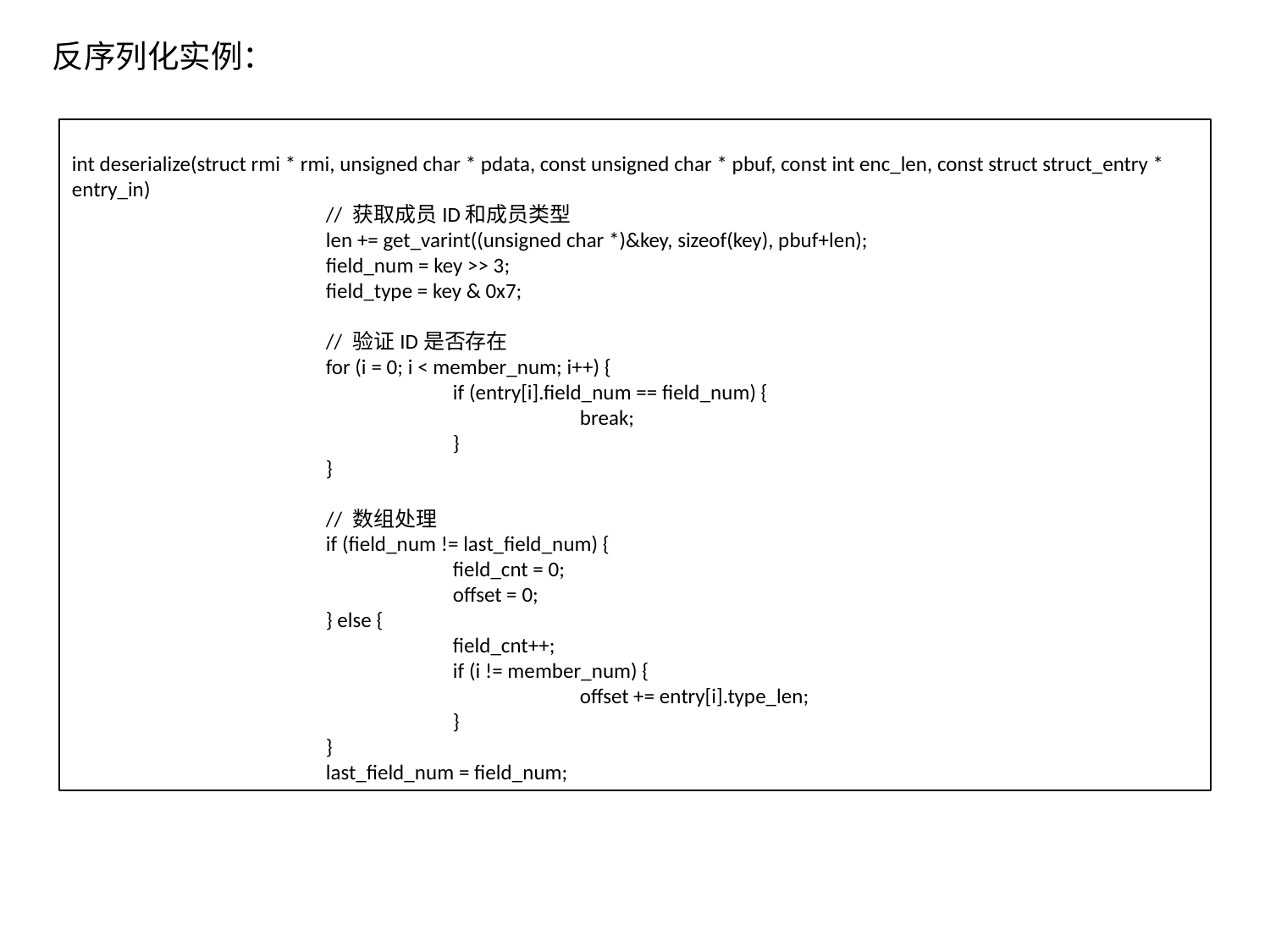

反序列化实例：

int deserialize(struct rmi * rmi, unsigned char * pdata, const unsigned char * pbuf, const int enc_len, const struct struct_entry * entry_in)
		// 获取成员ID和成员类型
		len += get_varint((unsigned char *)&key, sizeof(key), pbuf+len);
		field_num = key >> 3;
		field_type = key & 0x7;

		// 验证ID是否存在
		for (i = 0; i < member_num; i++) {
			if (entry[i].field_num == field_num) {
				break;
			}
		}

		// 数组处理
		if (field_num != last_field_num) {
			field_cnt = 0;
			offset = 0;
		} else {
			field_cnt++;
			if (i != member_num) {
				offset += entry[i].type_len;
			}
		}
		last_field_num = field_num;